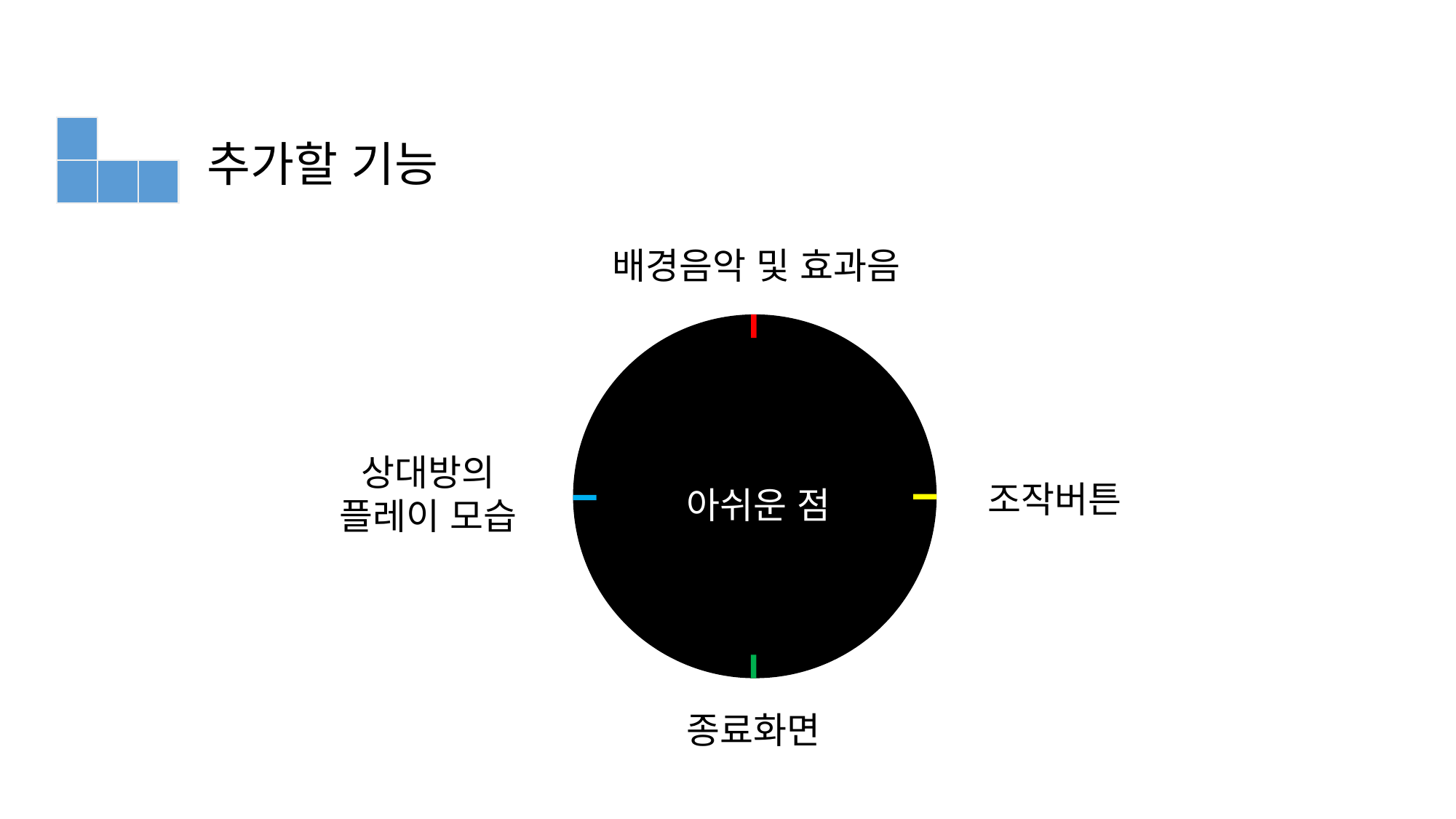

# 추가할 기능
배경음악 및 효과음

상대방의
플레이 모습
아쉬운 점
조작버튼

종료화면